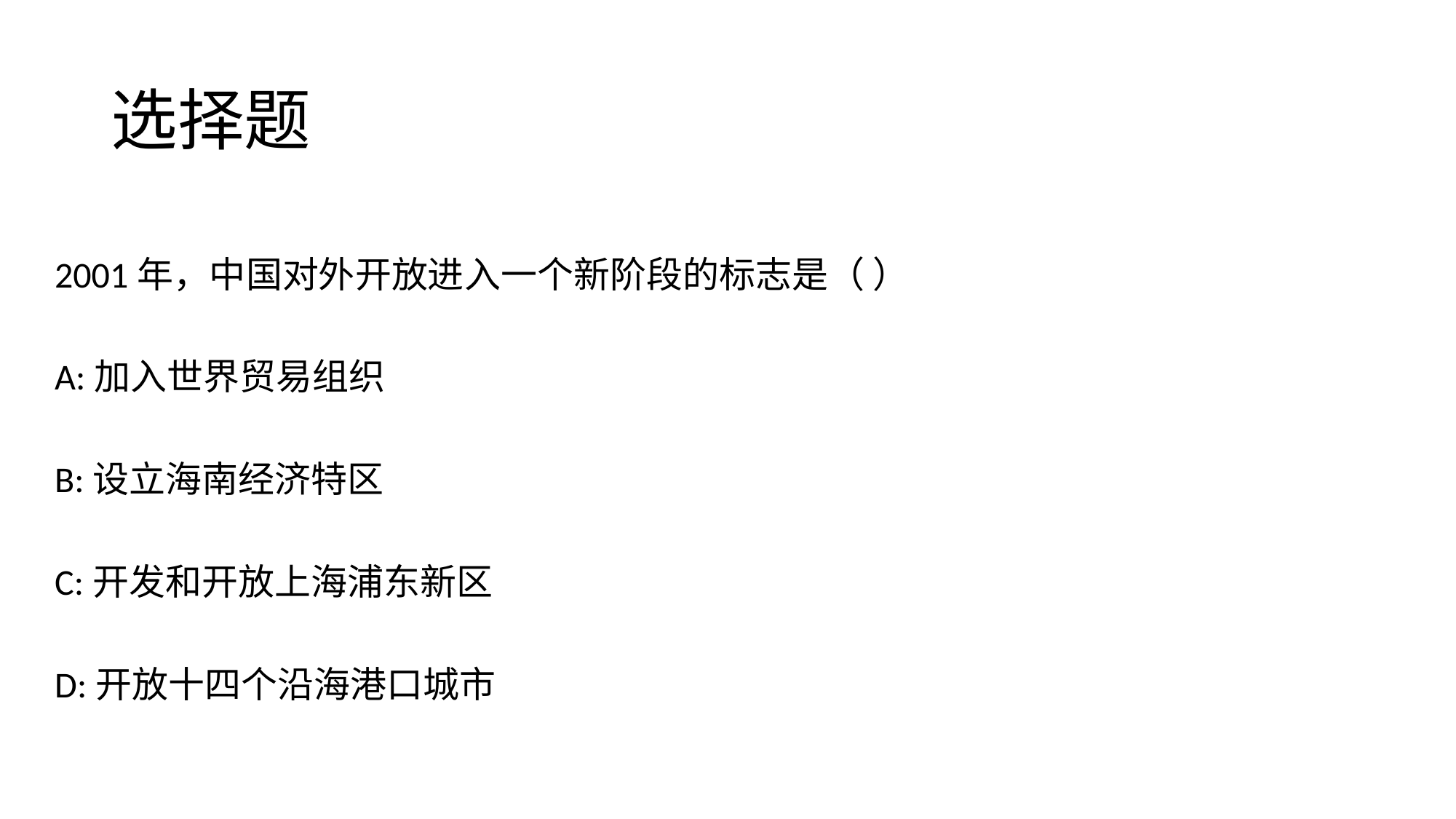

# 选择题
2001年，中国对外开放进入一个新阶段的标志是（ ）
A:加入世界贸易组织
B:设立海南经济特区
C:开发和开放上海浦东新区
D:开放十四个沿海港口城市